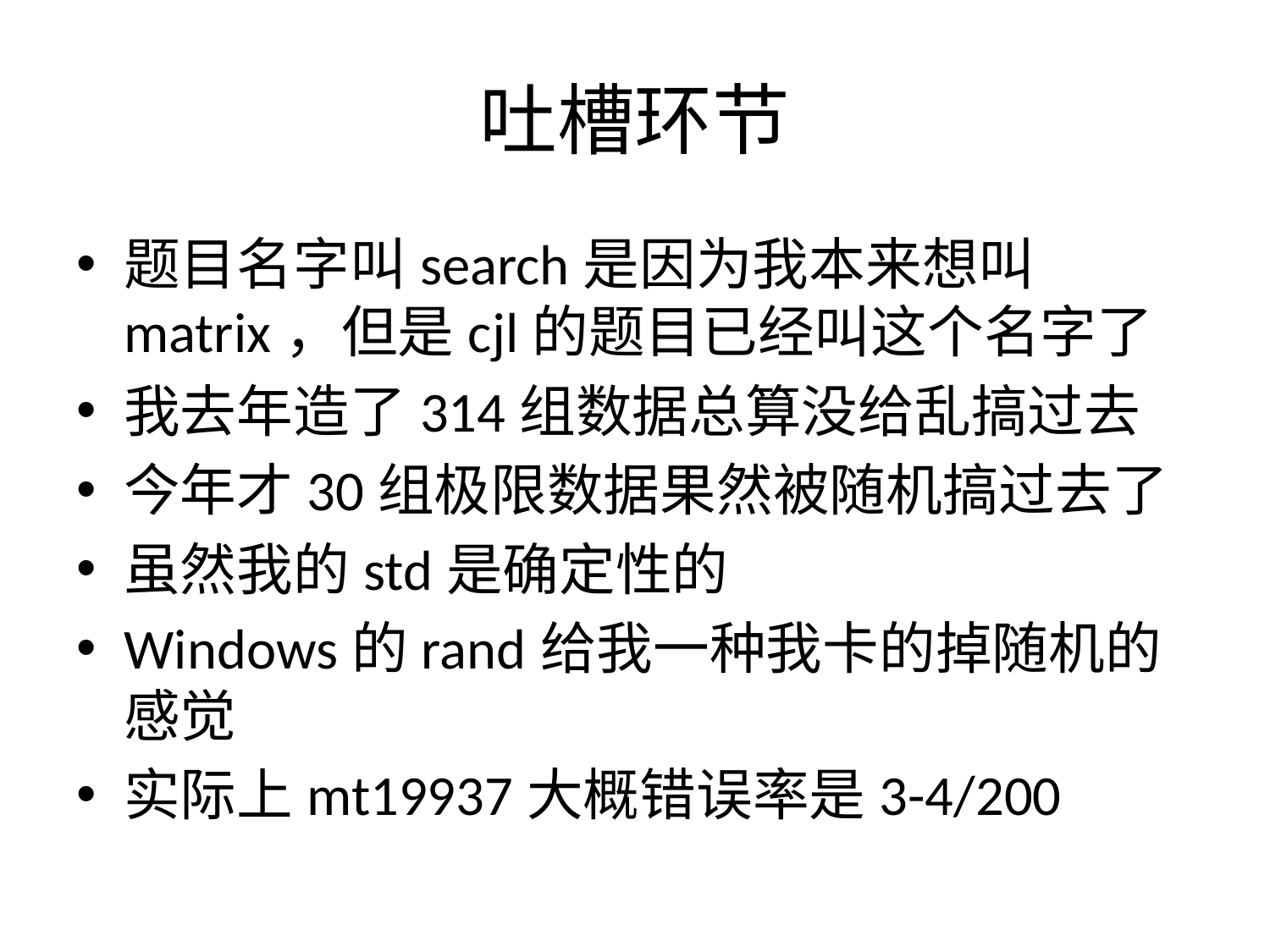

# 吐槽环节
题目名字叫search是因为我本来想叫matrix，但是cjl的题目已经叫这个名字了
我去年造了314组数据总算没给乱搞过去
今年才30组极限数据果然被随机搞过去了
虽然我的std是确定性的
Windows的rand给我一种我卡的掉随机的感觉
实际上mt19937大概错误率是3-4/200